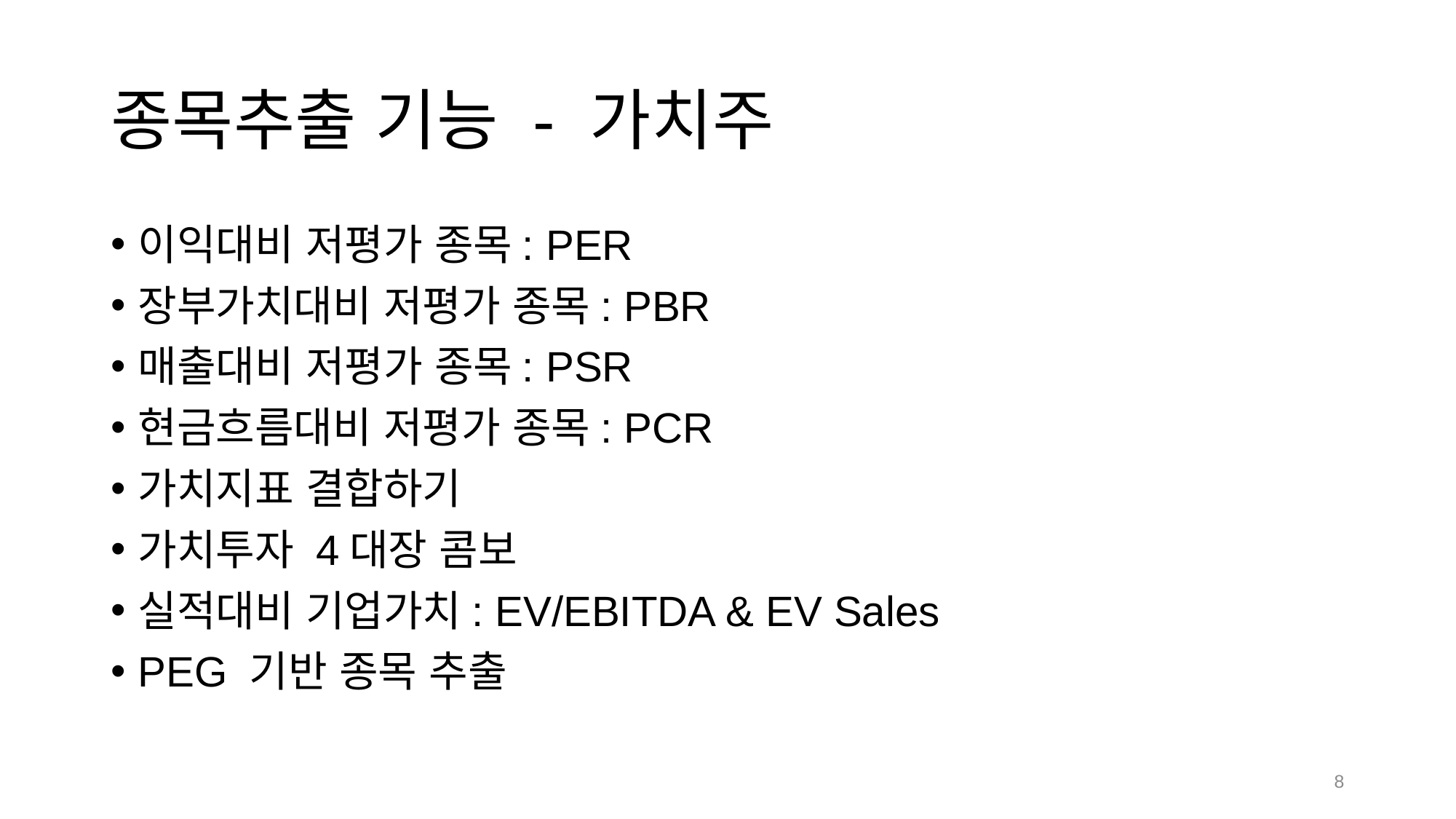

# 종목추출 기능 - 가치주
이익대비 저평가 종목: PER
장부가치대비 저평가 종목: PBR
매출대비 저평가 종목: PSR
현금흐름대비 저평가 종목: PCR
가치지표 결합하기
가치투자 4대장 콤보
실적대비 기업가치: EV/EBITDA & EV Sales
PEG 기반 종목 추출
8